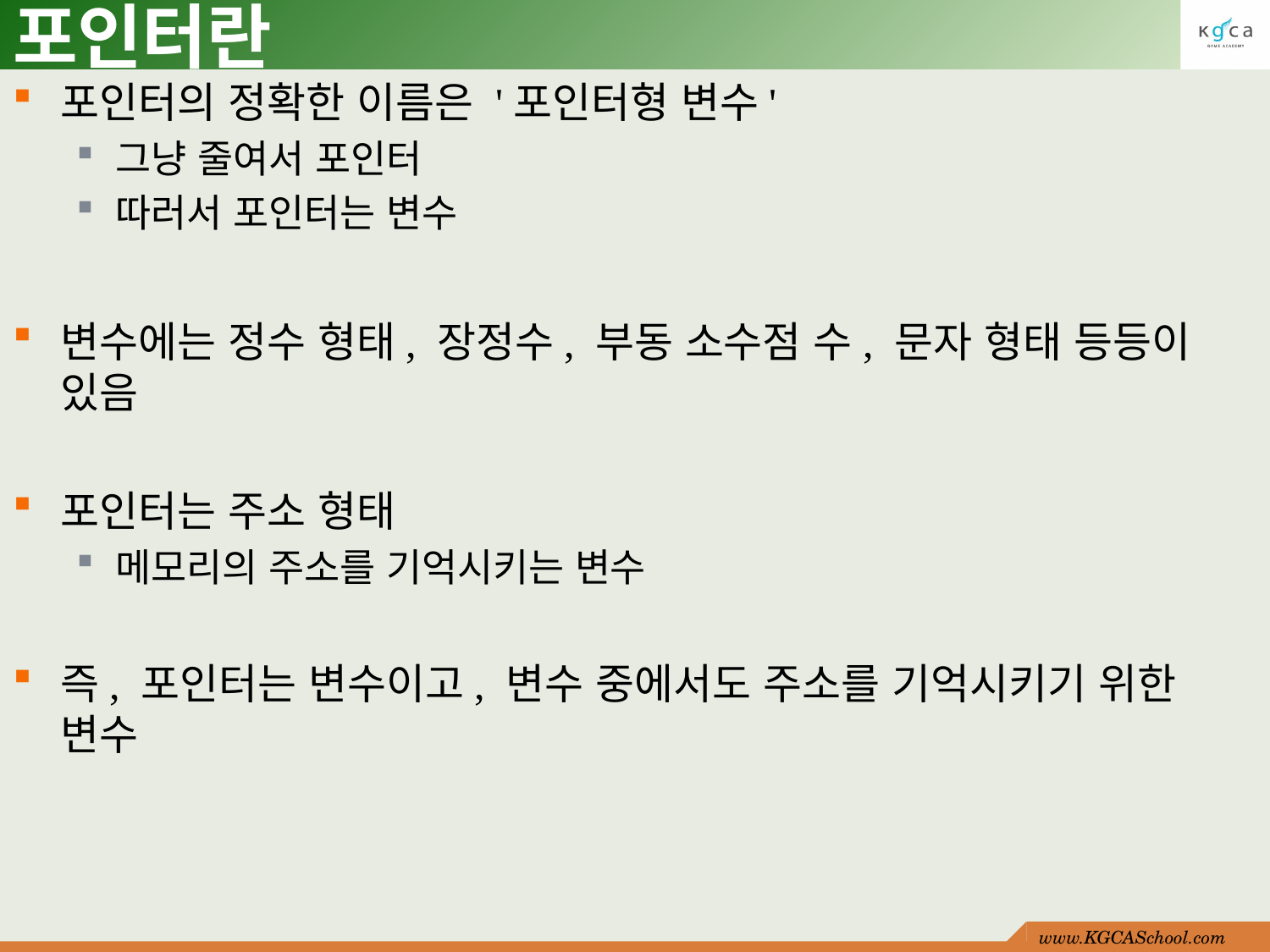

# 포인터란
포인터의 정확한 이름은 '포인터형 변수'
그냥 줄여서 포인터
따러서 포인터는 변수

변수에는 정수 형태, 장정수, 부동 소수점 수, 문자 형태 등등이 있음

포인터는 주소 형태
메모리의 주소를 기억시키는 변수

즉, 포인터는 변수이고, 변수 중에서도 주소를 기억시키기 위한 변수